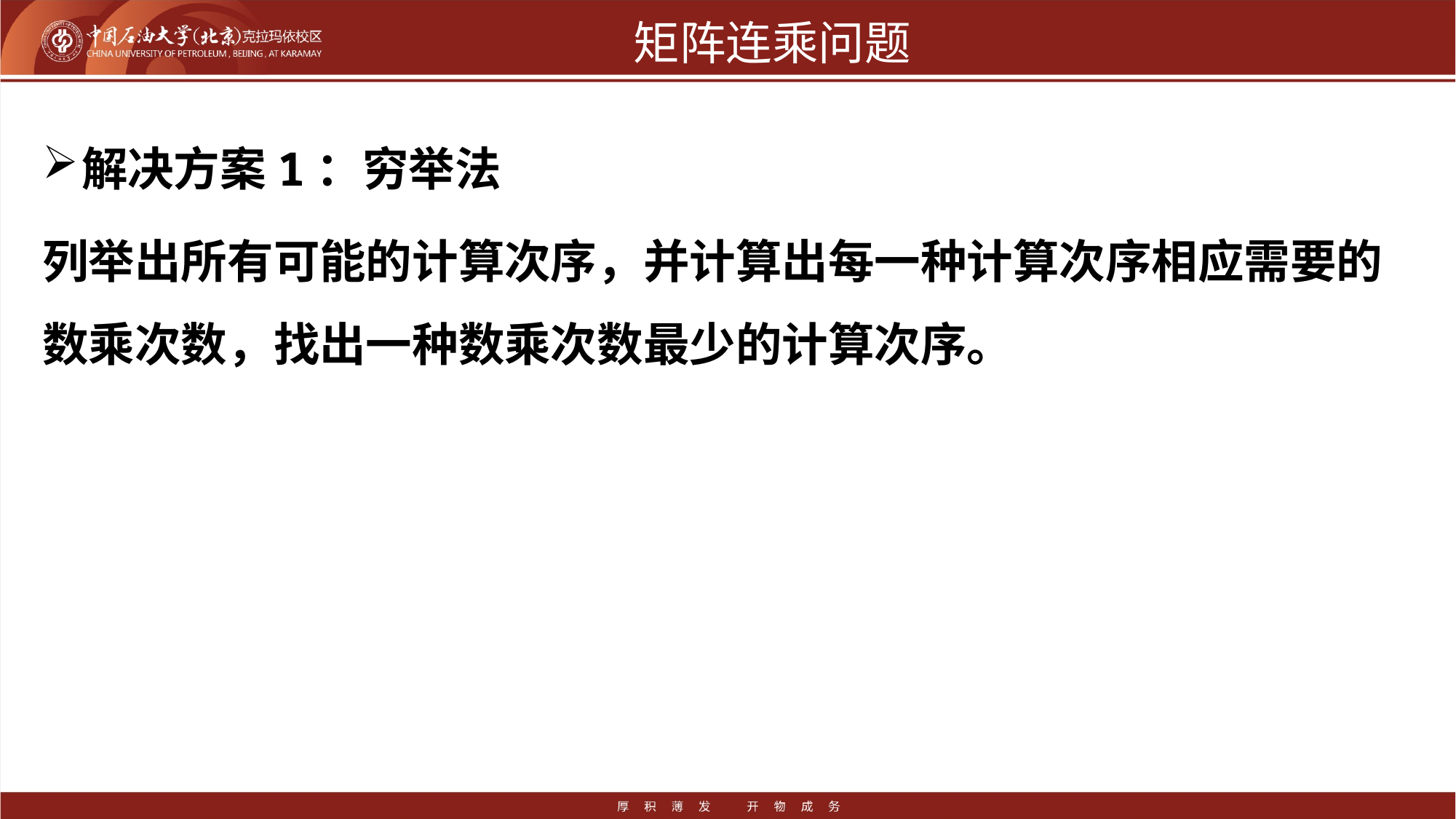

# 矩阵连乘问题
解决方案1：穷举法
列举出所有可能的计算次序，并计算出每一种计算次序相应需要的数乘次数，找出一种数乘次数最少的计算次序。